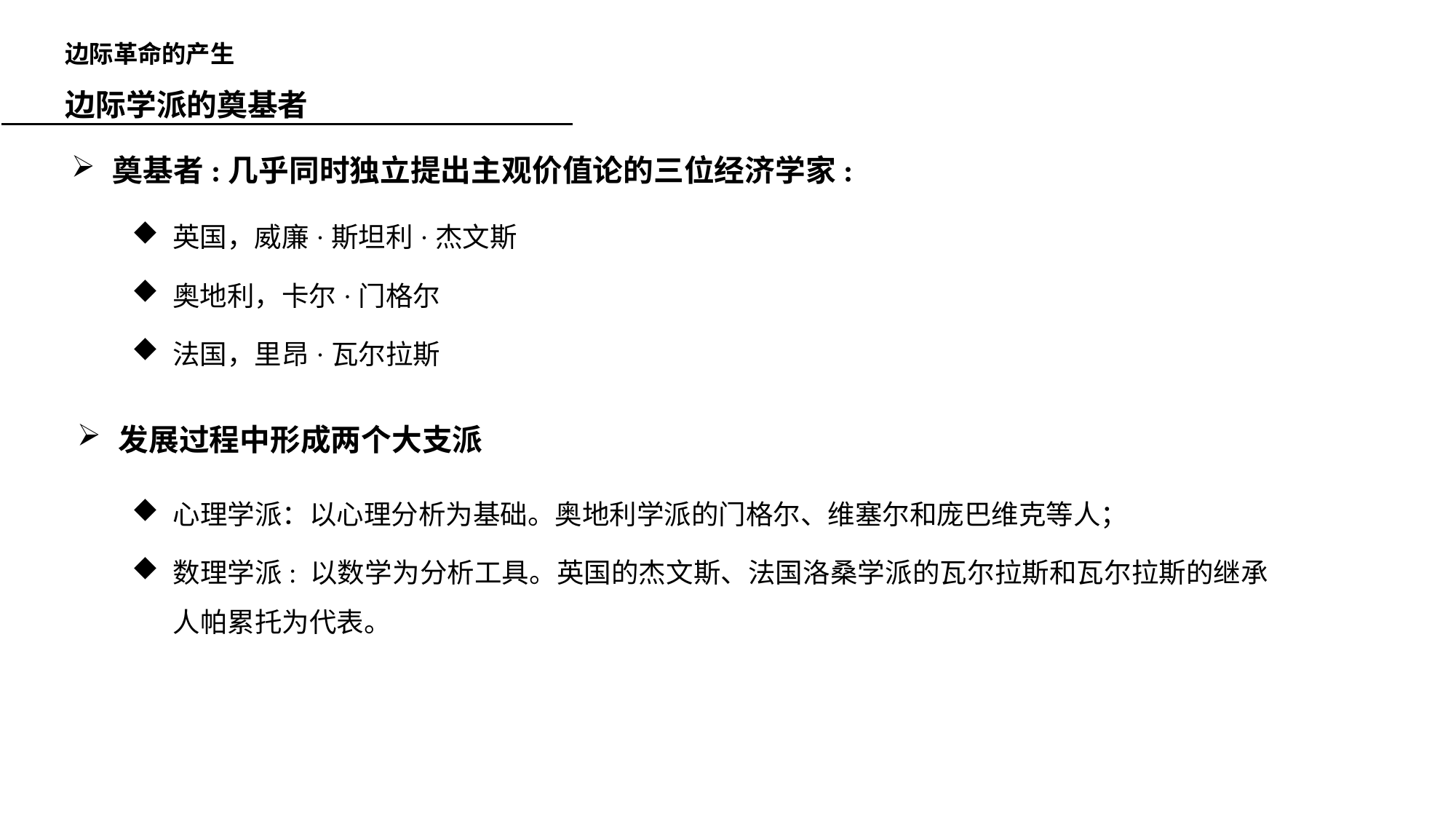

边际革命的产生
边际学派的奠基者
奠基者:几乎同时独立提出主观价值论的三位经济学家:
英国，威廉·斯坦利·杰文斯
奥地利，卡尔·门格尔
法国，里昂·瓦尔拉斯
发展过程中形成两个大支派
心理学派：以心理分析为基础。奥地利学派的门格尔、维塞尔和庞巴维克等人；
数理学派: 以数学为分析工具。英国的杰文斯、法国洛桑学派的瓦尔拉斯和瓦尔拉斯的继承人帕累托为代表。